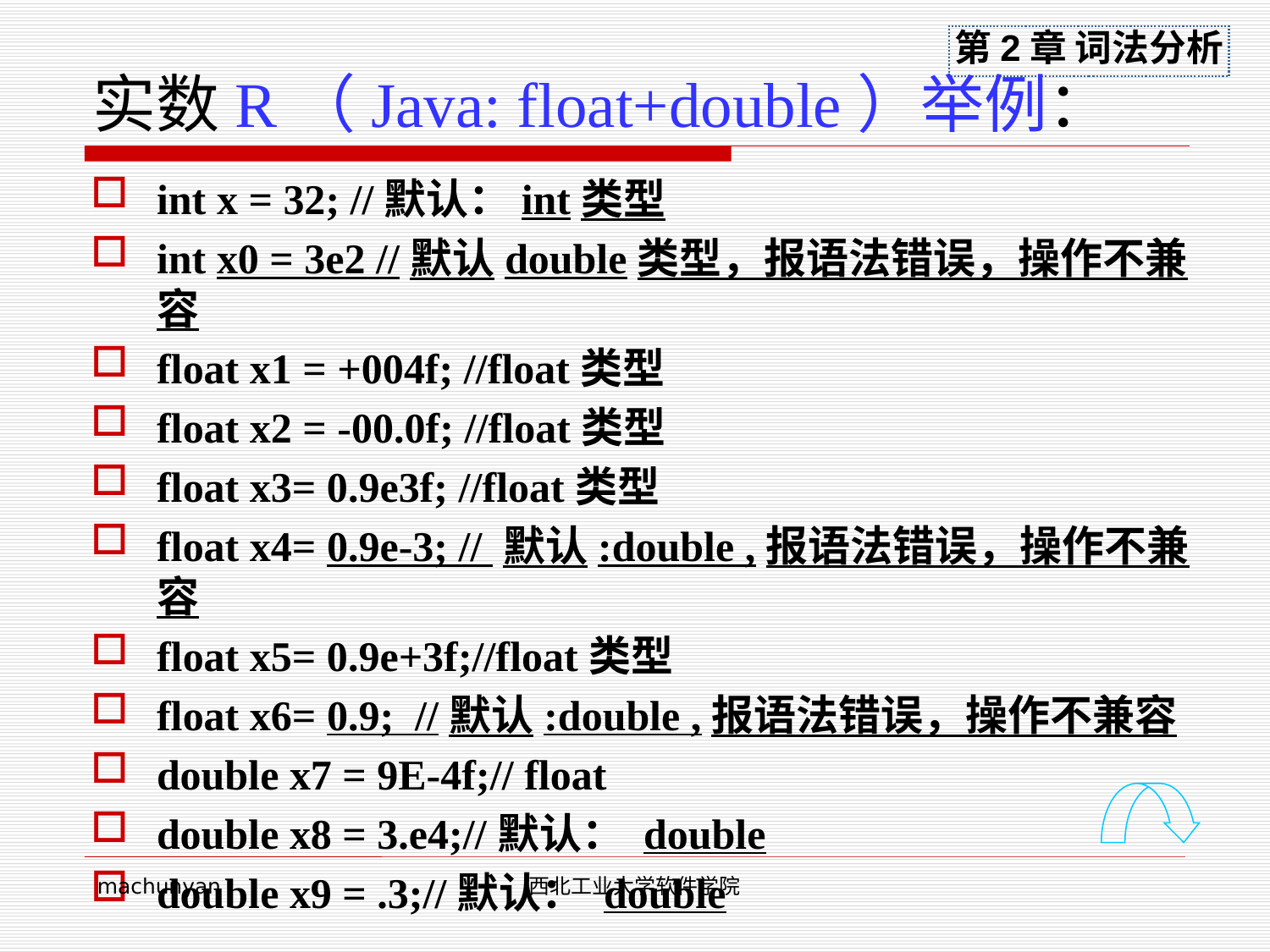

# 实数R（Java: float+double）举例：
int x = 32; //默认：int类型
int x0 = 3e2 //默认double类型，报语法错误，操作不兼容
float x1 = +004f; //float类型
float x2 = -00.0f; //float类型
float x3= 0.9e3f; //float类型
float x4= 0.9e-3; // 默认:double ,报语法错误，操作不兼容
float x5= 0.9e+3f;//float类型
float x6= 0.9;  //默认:double ,报语法错误，操作不兼容
double x7 = 9E-4f;// float
double x8 = 3.e4;//默认： double
double x9 = .3;//默认： double

machunyan

西北工业大学软件学院
40